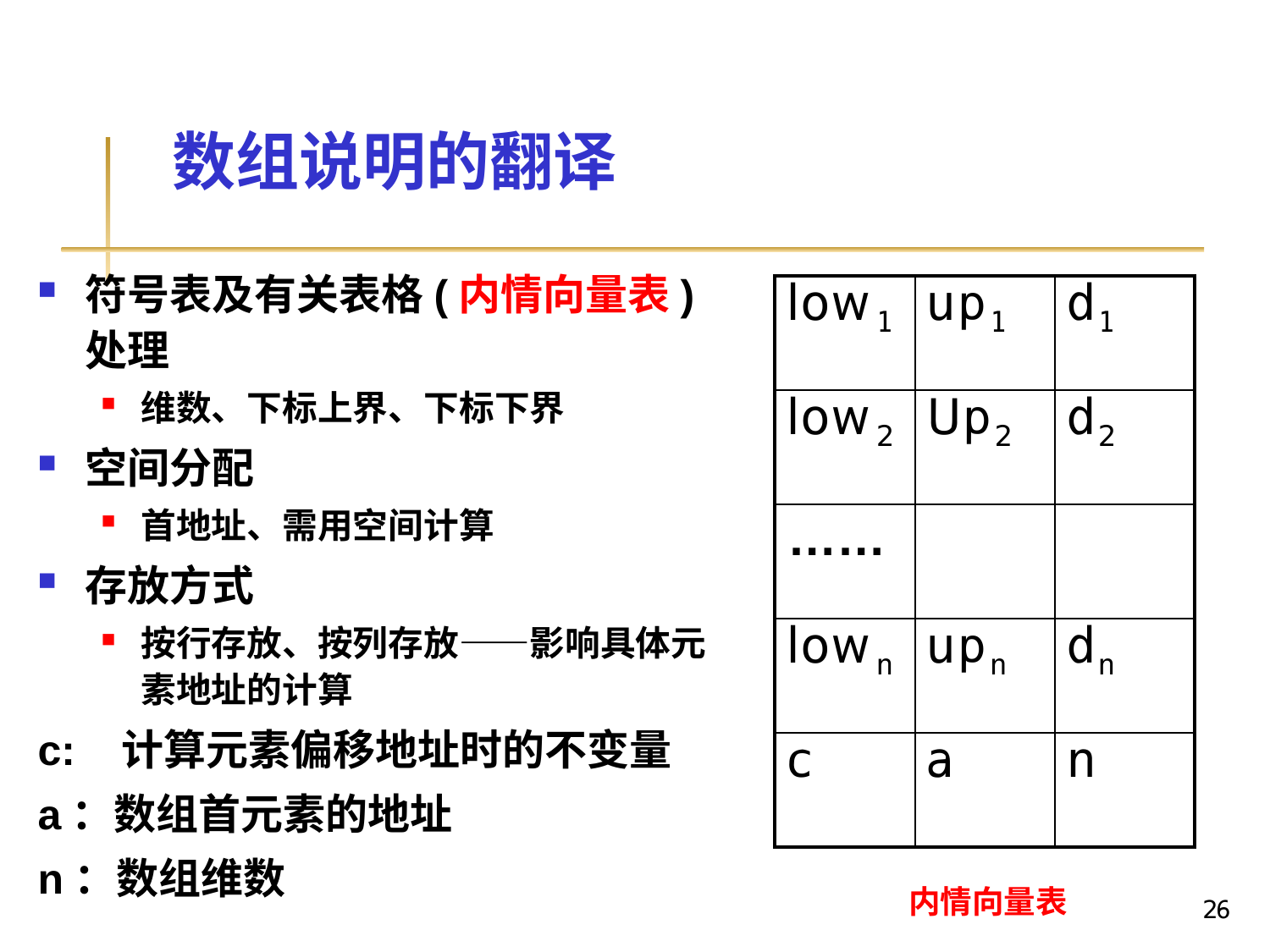

# 数组说明的翻译
符号表及有关表格(内情向量表)处理
维数、下标上界、下标下界
空间分配
首地址、需用空间计算
存放方式
按行存放、按列存放——影响具体元素地址的计算
c:   计算元素偏移地址时的不变量
a：数组首元素的地址
n：数组维数
| low1 | up1 | d1 |
| --- | --- | --- |
| low2 | Up2 | d2 |
| …… |  |  |
| lown | upn | dn |
| c | a | n |
26
内情向量表